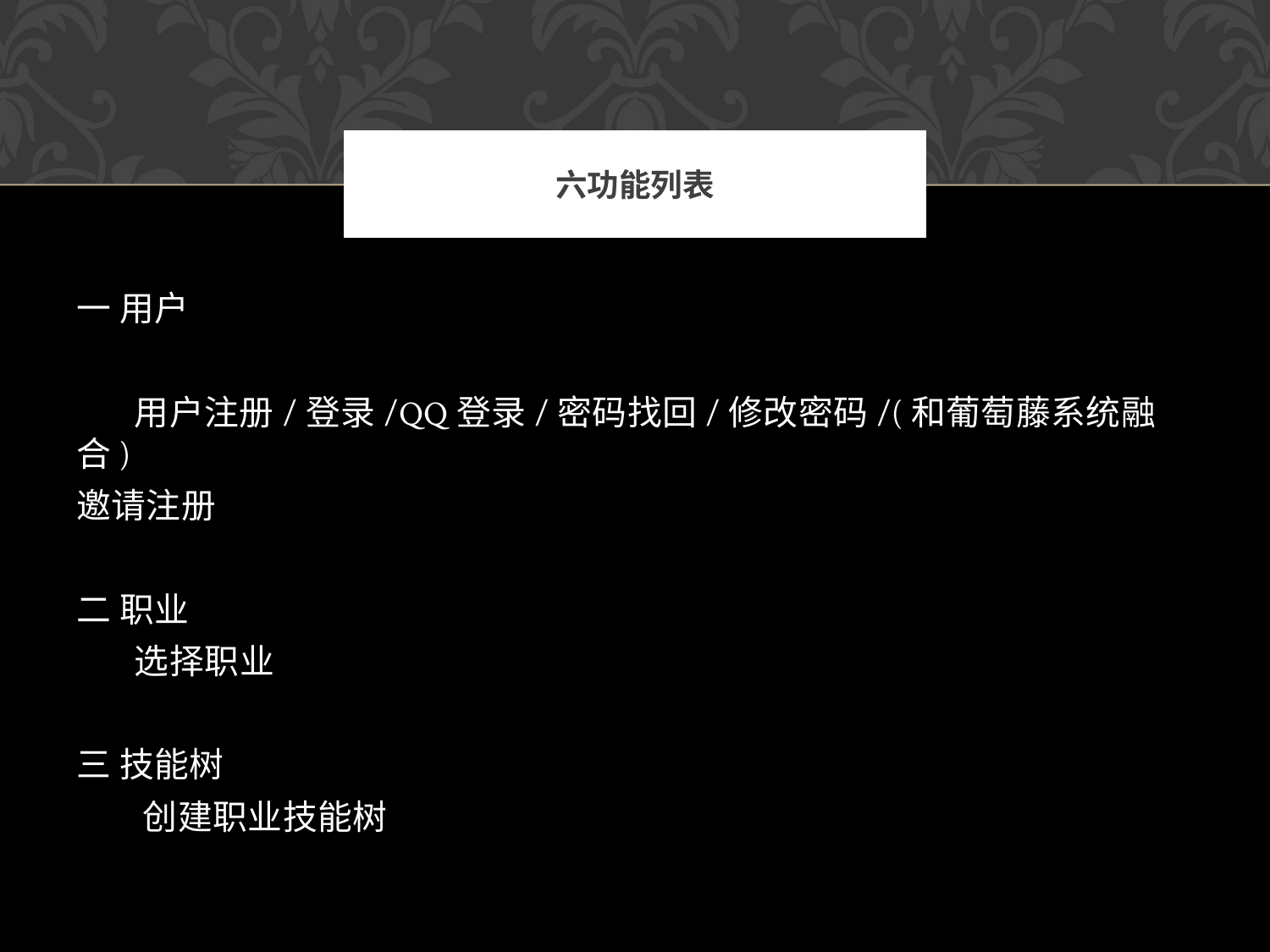

# 六功能列表
一 用户

      用户注册/登录/QQ登录/密码找回/修改密码/(和葡萄藤系统融合)
邀请注册

二 职业
      选择职业

三 技能树
       创建职业技能树